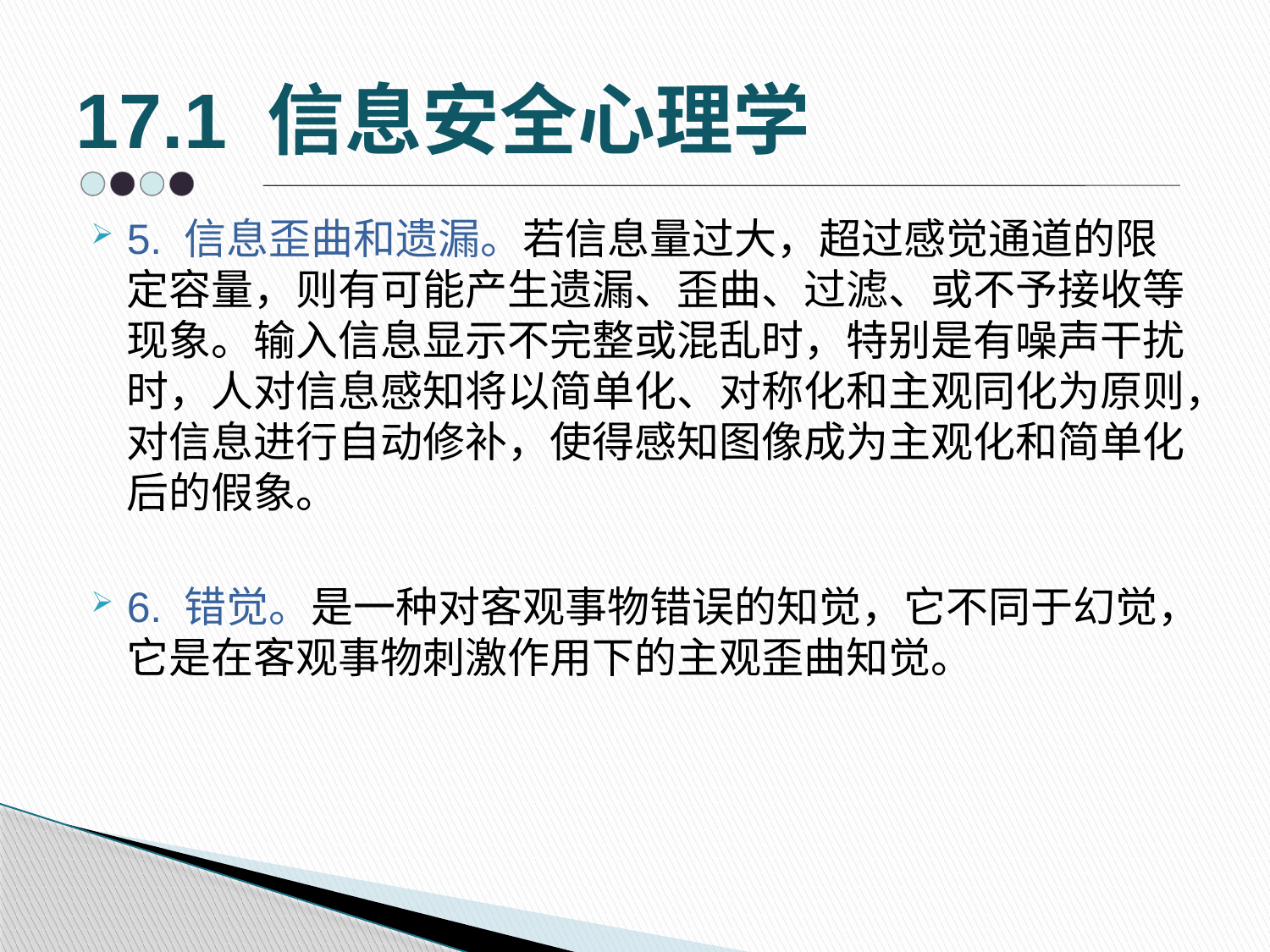

# 17.1 信息安全心理学

5. 信息歪曲和遗漏。若信息量过大，超过感觉通道的限定容量，则有可能产生遗漏、歪曲、过滤、或不予接收等现象。输入信息显示不完整或混乱时，特别是有噪声干扰时，人对信息感知将以简单化、对称化和主观同化为原则，对信息进行自动修补，使得感知图像成为主观化和简单化后的假象。

6. 错觉。是一种对客观事物错误的知觉，它不同于幻觉，它是在客观事物刺激作用下的主观歪曲知觉。